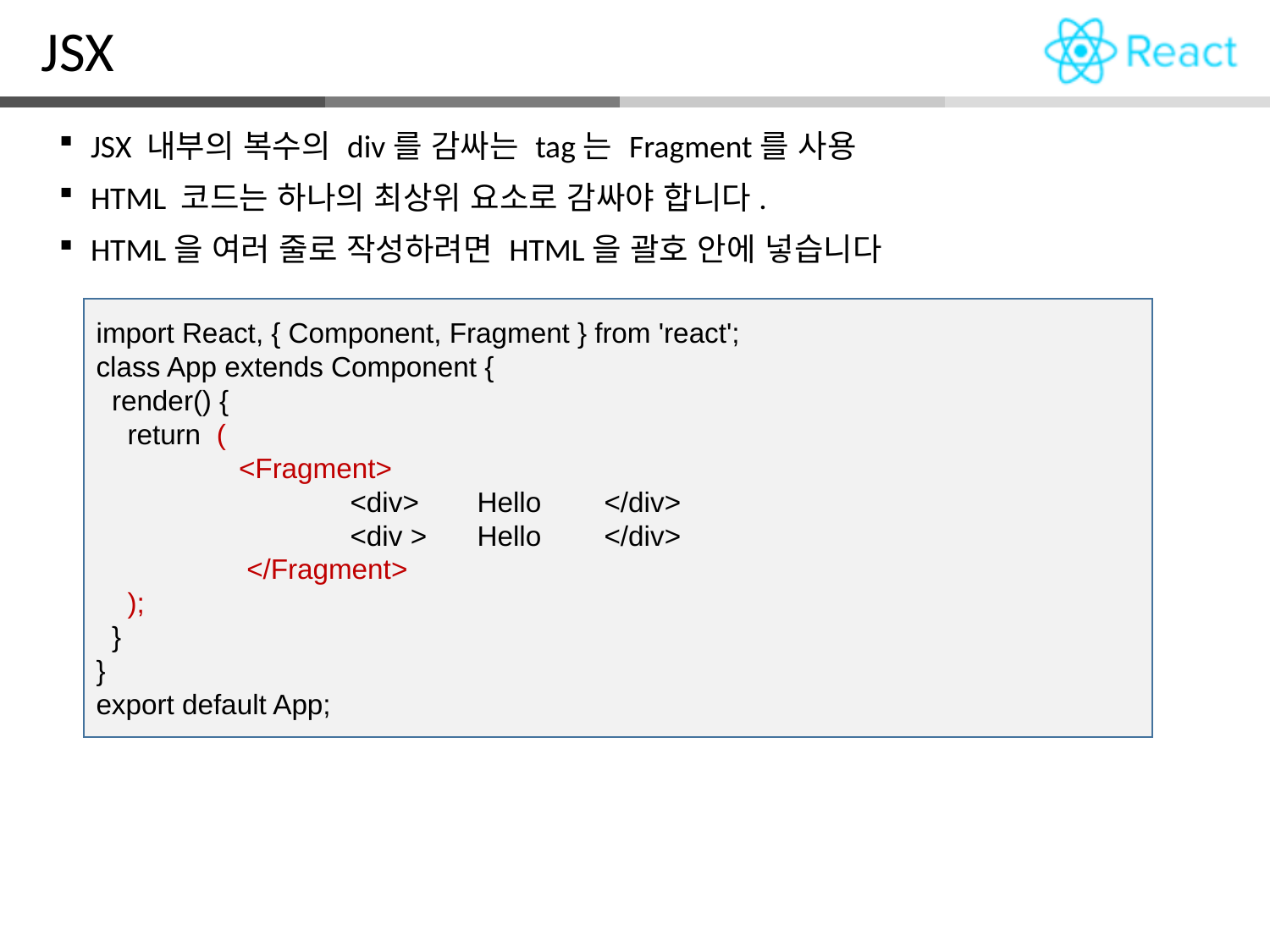

JSX
JSX 내부의 복수의 div를 감싸는 tag는 Fragment를 사용
HTML 코드는 하나의 최상위 요소로 감싸야 합니다.
HTML을 여러 줄로 작성하려면 HTML을 괄호 안에 넣습니다
import React, { Component, Fragment } from 'react';
class App extends Component {
  render() {
    return  (
	  <Fragment>
		<div>	Hello 	</div>
		<div >	Hello   	</div>
	   </Fragment>
    );
  }
}
export default App;